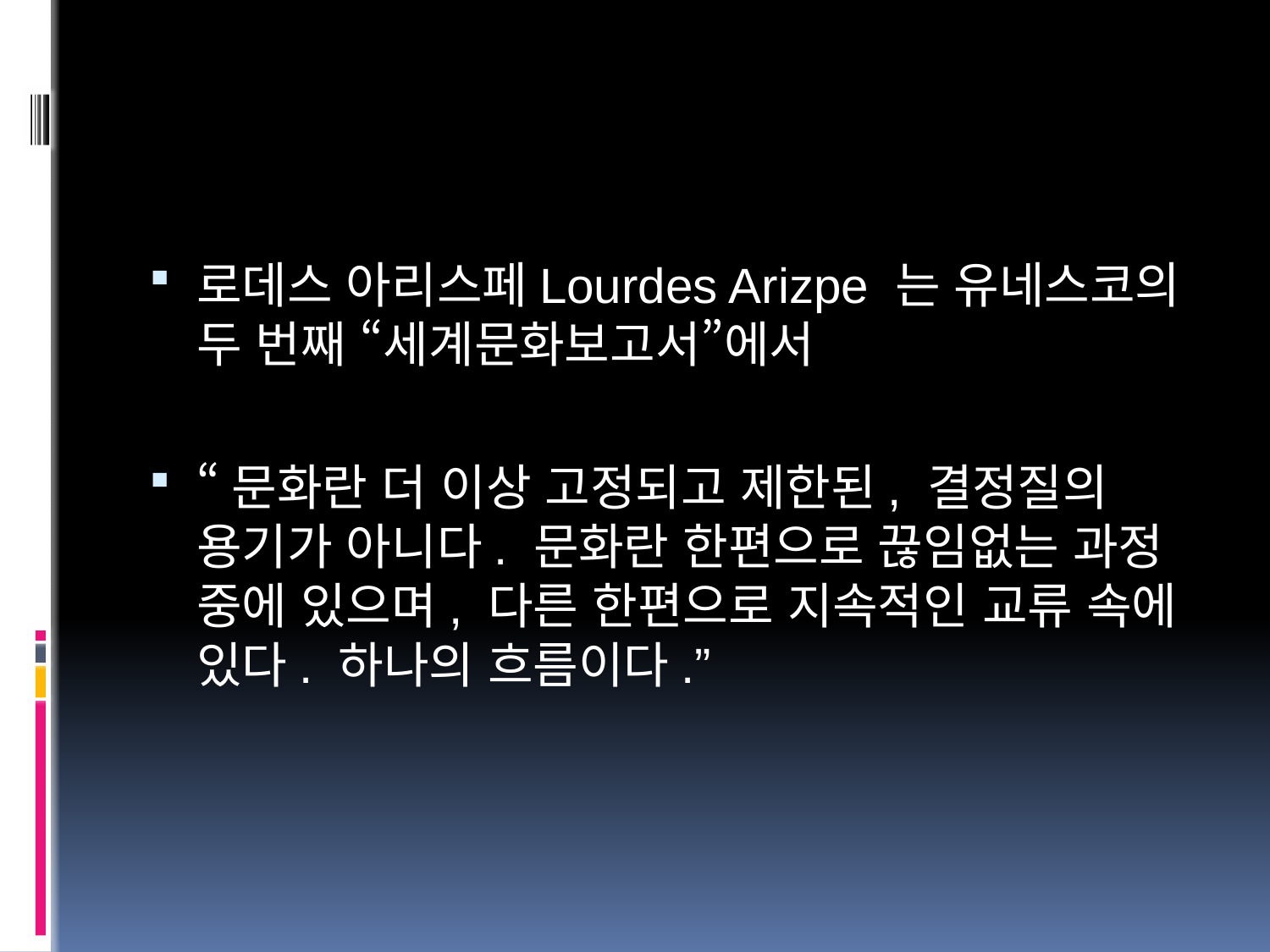

#
로데스 아리스페Lourdes Arizpe 는 유네스코의 두 번째 “세계문화보고서”에서

“문화란 더 이상 고정되고 제한된, 결정질의 용기가 아니다. 문화란 한편으로 끊임없는 과정 중에 있으며, 다른 한편으로 지속적인 교류 속에 있다. 하나의 흐름이다.”